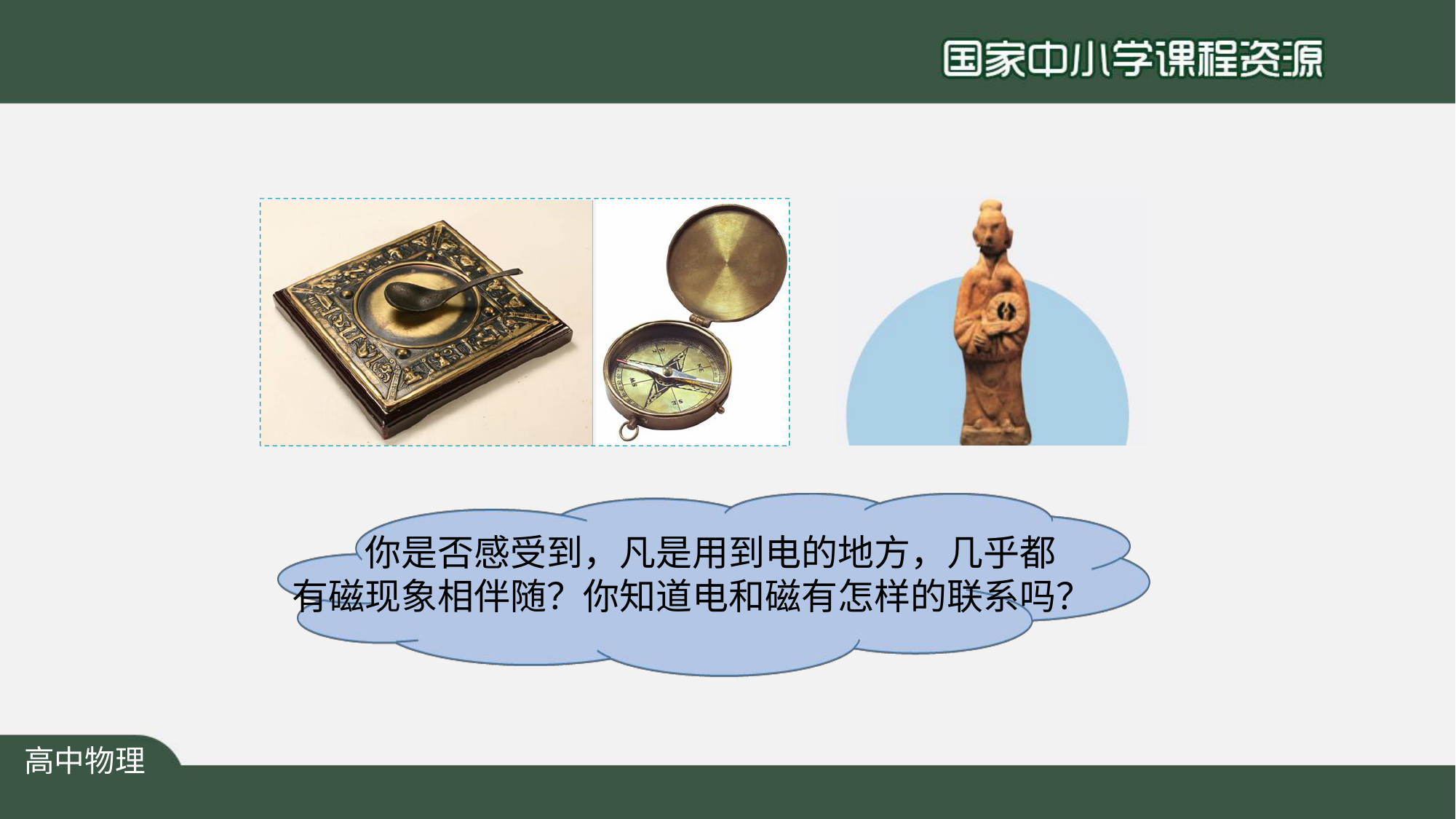

你是否感受到，凡是用到电的地方，几乎都 有磁现象相伴随？你知道电和磁有怎样的联系吗？
高中物理